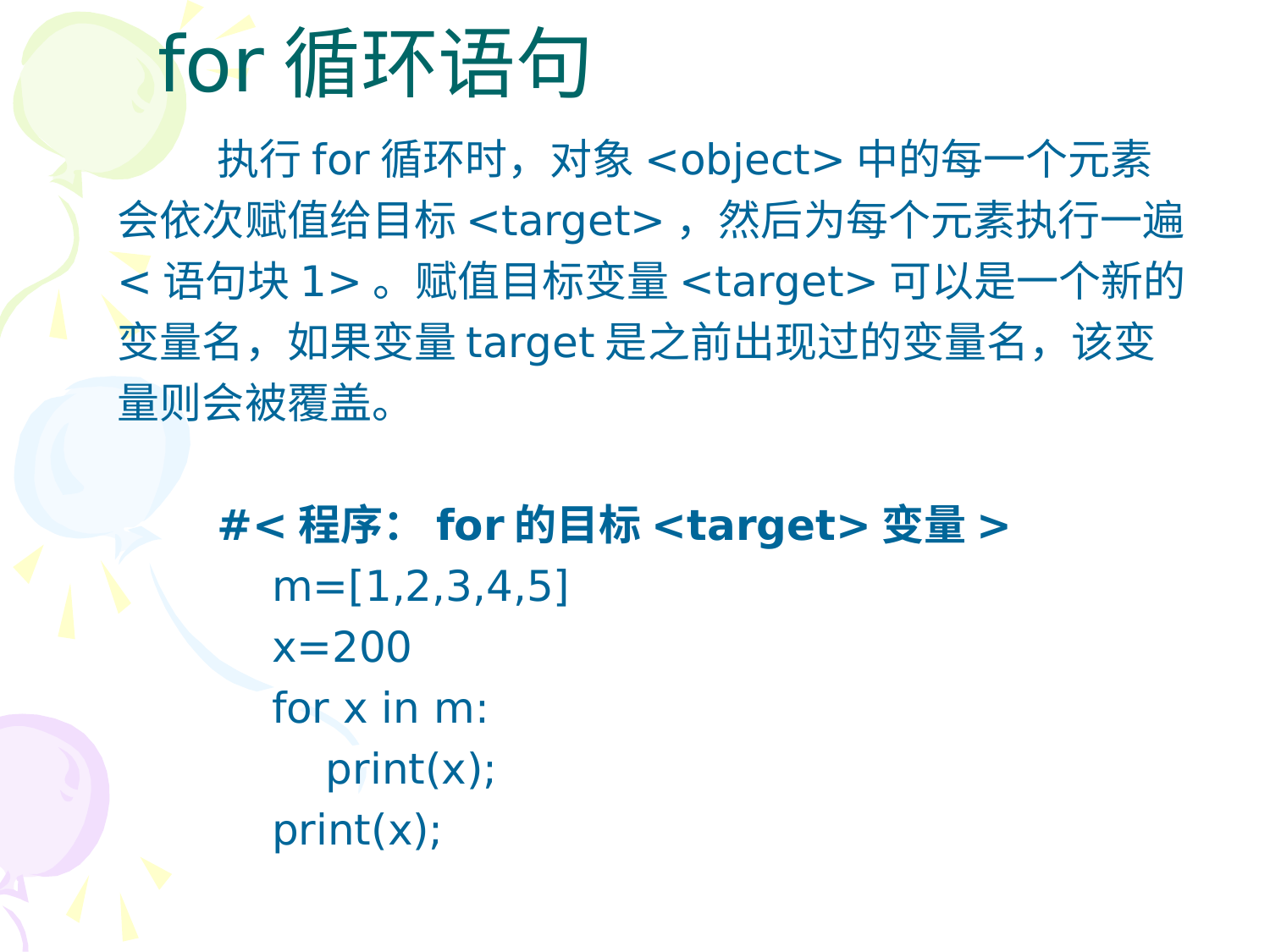

# for循环语句
执行for循环时，对象<object>中的每一个元素会依次赋值给目标<target>，然后为每个元素执行一遍<语句块1>。赋值目标变量<target>可以是一个新的变量名，如果变量target是之前出现过的变量名，该变量则会被覆盖。

#<程序：for的目标<target>变量>
    m=[1,2,3,4,5]
    x=200
    for x in m:
        print(x);
    print(x);